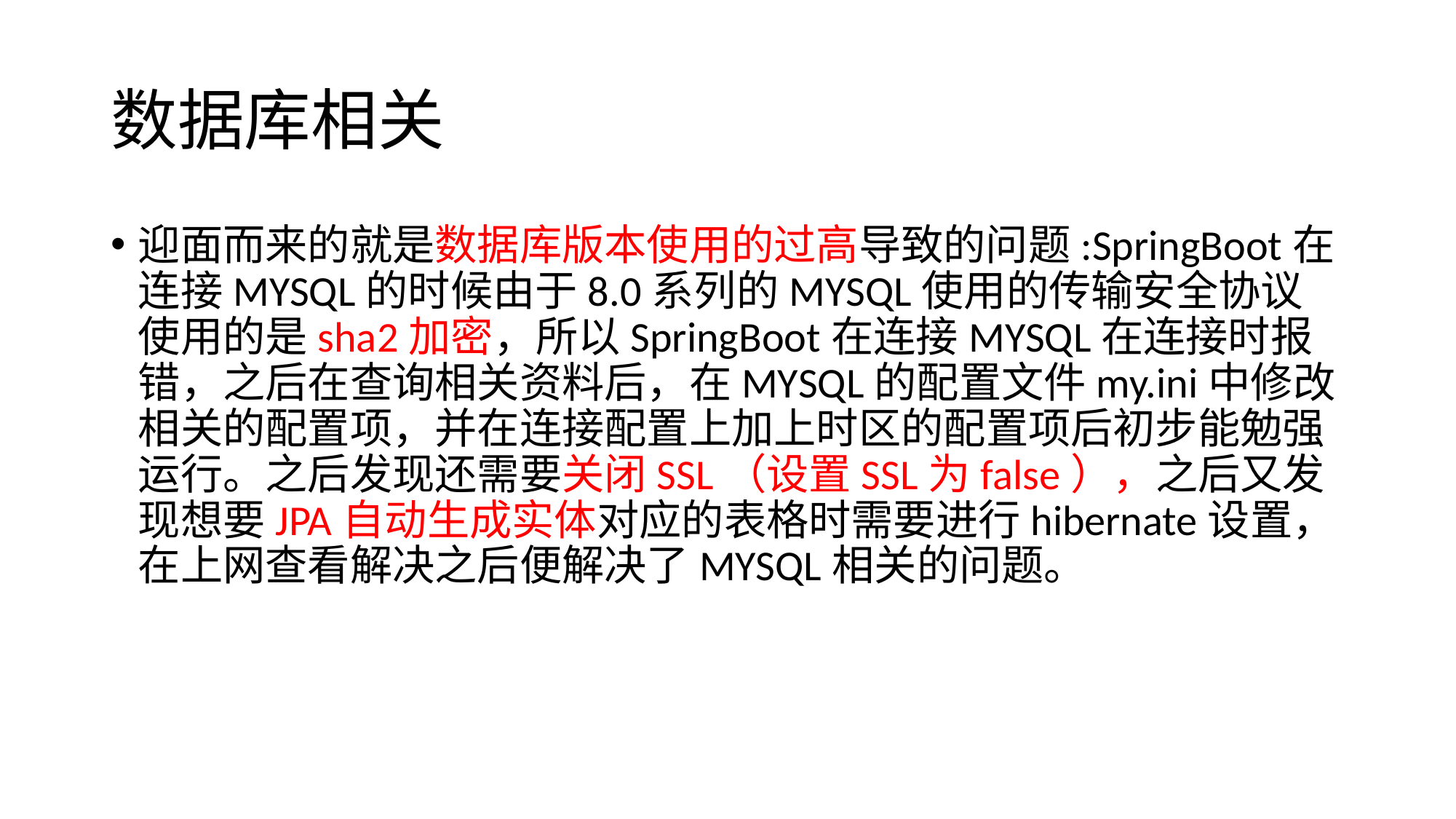

# 数据库相关
迎面而来的就是数据库版本使用的过高导致的问题:SpringBoot在连接MYSQL的时候由于8.0系列的MYSQL使用的传输安全协议使用的是sha2加密，所以SpringBoot在连接MYSQL在连接时报错，之后在查询相关资料后，在MYSQL的配置文件my.ini中修改相关的配置项，并在连接配置上加上时区的配置项后初步能勉强运行。之后发现还需要关闭SSL（设置SSL为false），之后又发现想要JPA自动生成实体对应的表格时需要进行hibernate设置，在上网查看解决之后便解决了MYSQL相关的问题。